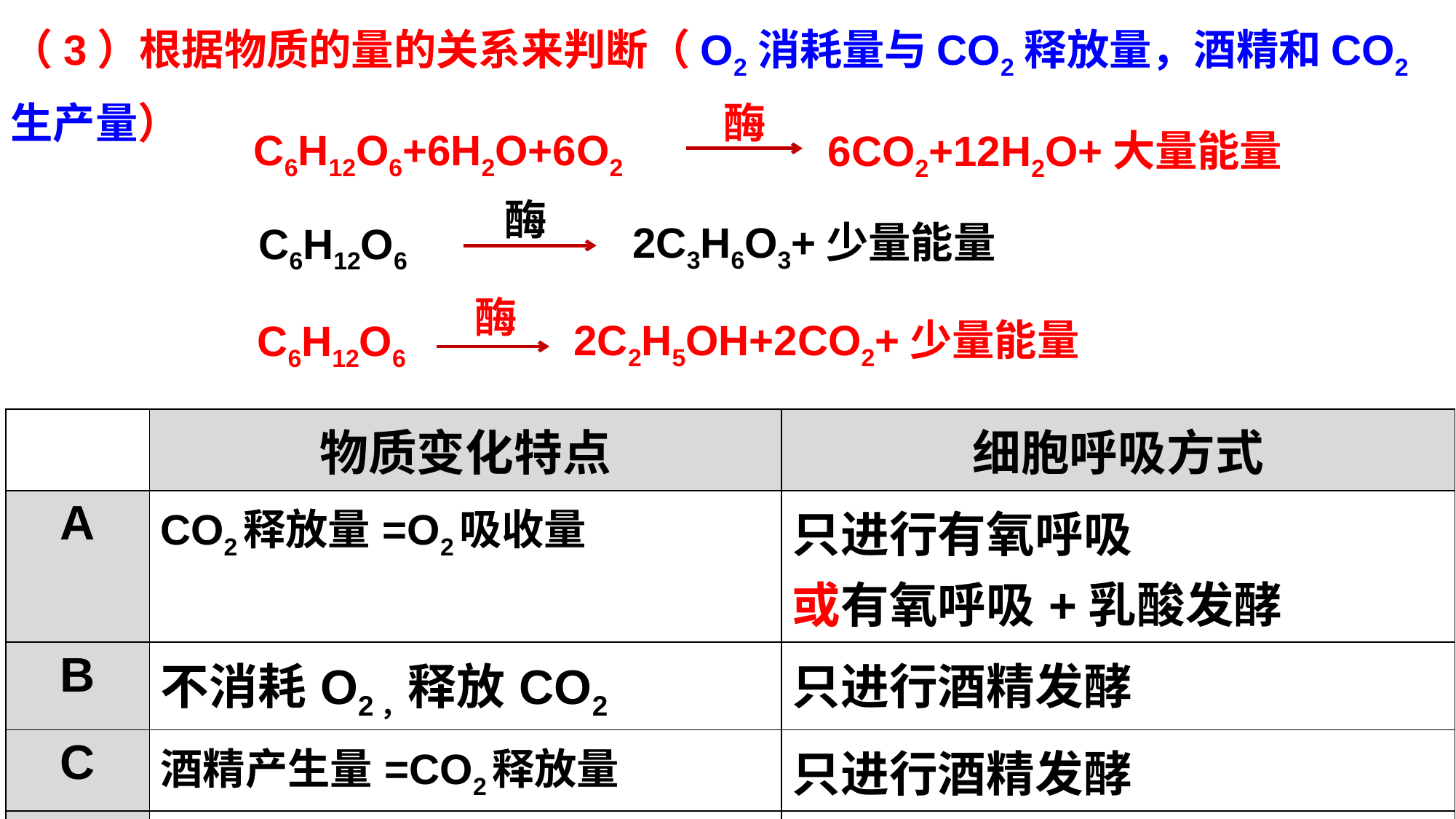

（3）根据物质的量的关系来判断（O2消耗量与CO2释放量，酒精和CO2生产量）
酶
C6H12O6+6H2O+6O2
6CO2+12H2O+大量能量
酶
2C3H6O3+少量能量
C6H12O6
酶
2C2H5OH+2CO2+少量能量
C6H12O6
|  | 物质变化特点 | 细胞呼吸方式 |
| --- | --- | --- |
| A | CO2释放量=O2吸收量 | 只进行有氧呼吸 或有氧呼吸+乳酸发酵 |
| B | 不消耗O2，释放CO2 | 只进行酒精发酵 |
| C | 酒精产生量=CO2释放量 | 只进行酒精发酵 |
| D | 无CO2释放 | 只进行乳酸发酵 |